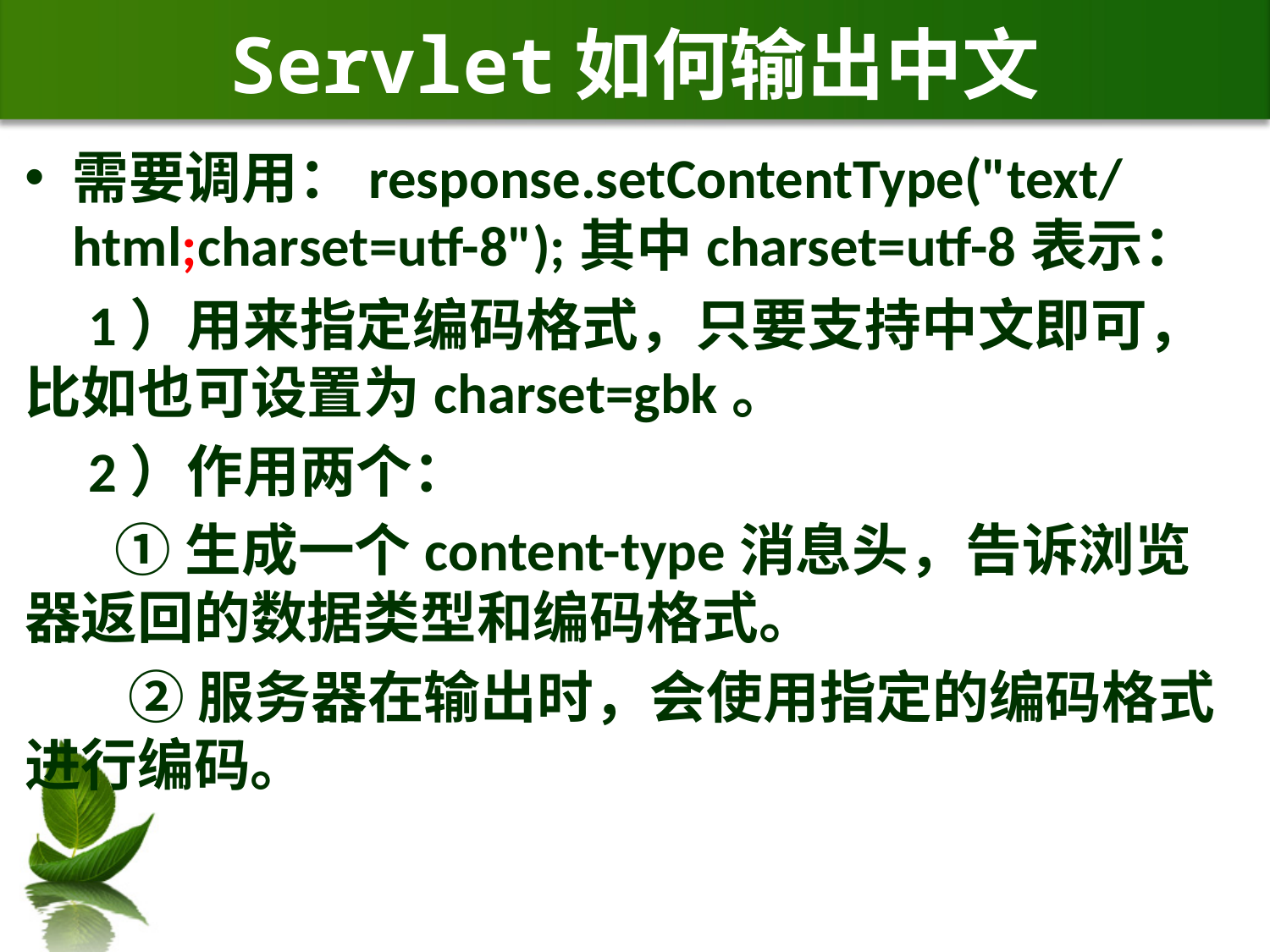

# Servlet如何输出中文
需要调用：response.setContentType("text/html;charset=utf-8");其中charset=utf-8表示：
     1）用来指定编码格式，只要支持中文即可，比如也可设置为charset=gbk。
     2）作用两个：
       ①生成一个content-type消息头，告诉浏览器返回的数据类型和编码格式。
        ②服务器在输出时，会使用指定的编码格式进行编码。